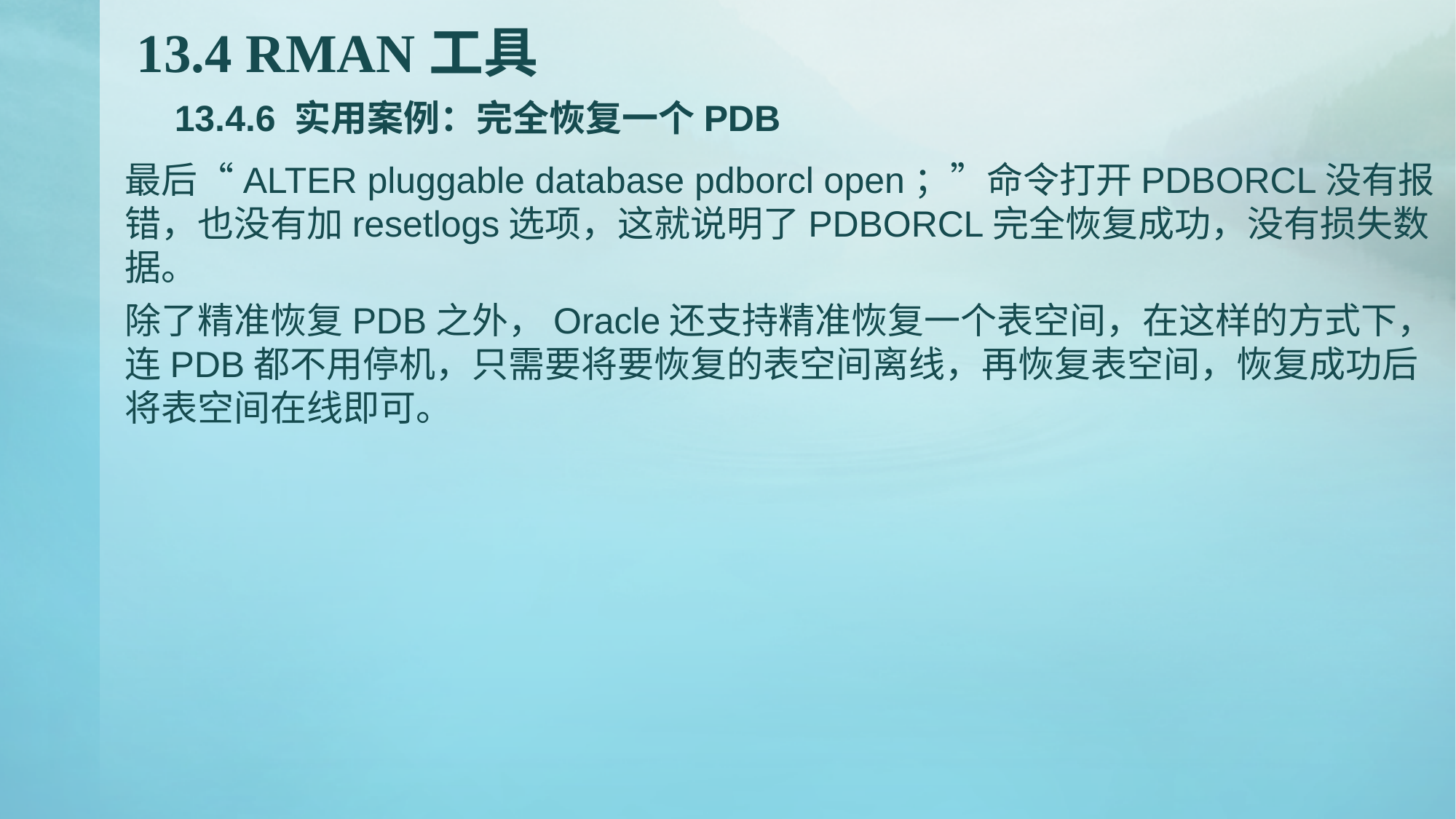

# 13.4 RMAN工具 13.4.6 实用案例：完全恢复一个PDB
最后“ALTER pluggable database pdborcl open；”命令打开PDBORCL没有报错，也没有加resetlogs选项，这就说明了PDBORCL完全恢复成功，没有损失数据。
除了精准恢复PDB之外，Oracle还支持精准恢复一个表空间，在这样的方式下，连PDB都不用停机，只需要将要恢复的表空间离线，再恢复表空间，恢复成功后将表空间在线即可。